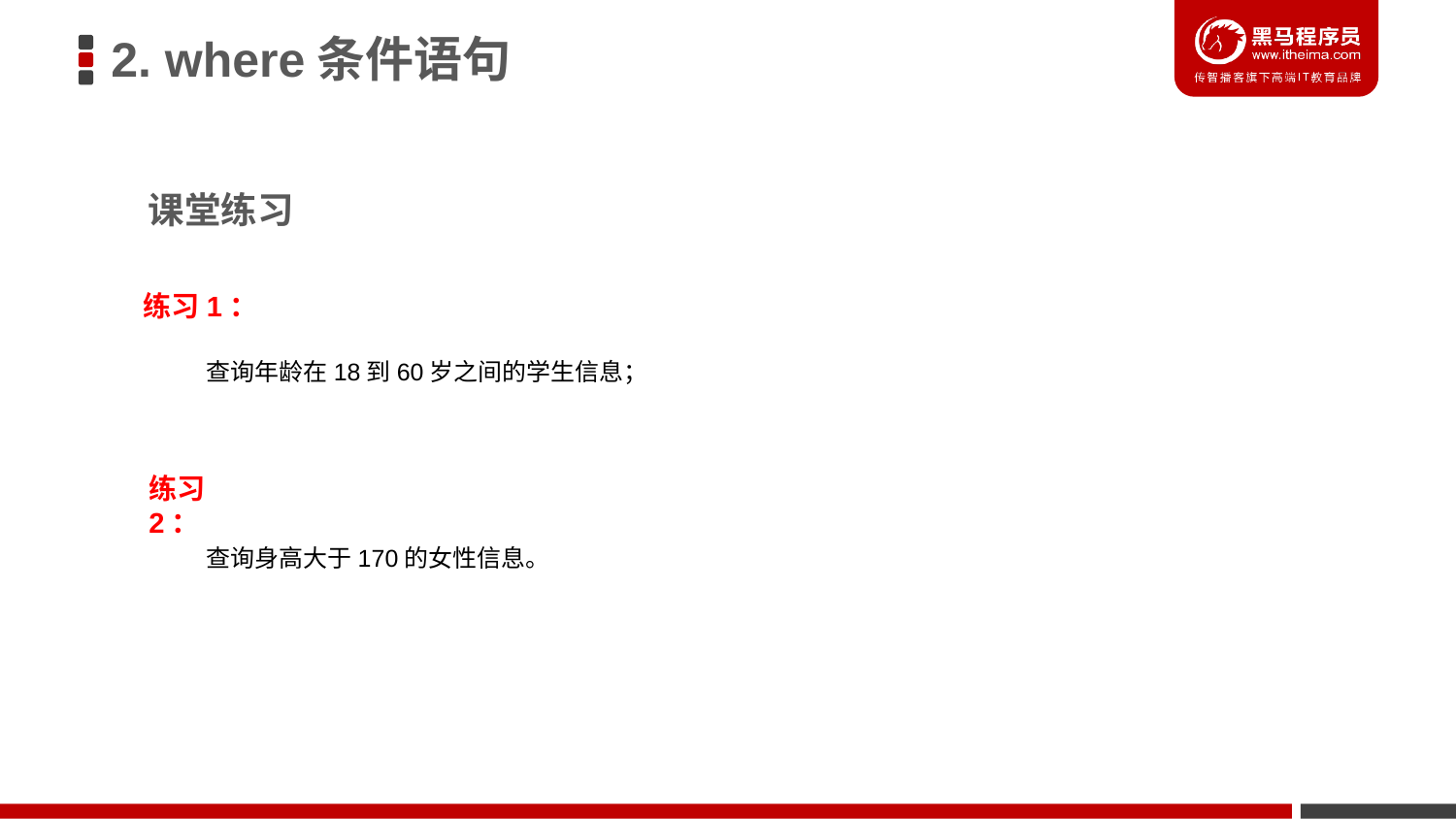

2. where条件语句
课堂练习
练习1：
查询年龄在18到60岁之间的学生信息；
练习2：
查询身高大于170的女性信息。